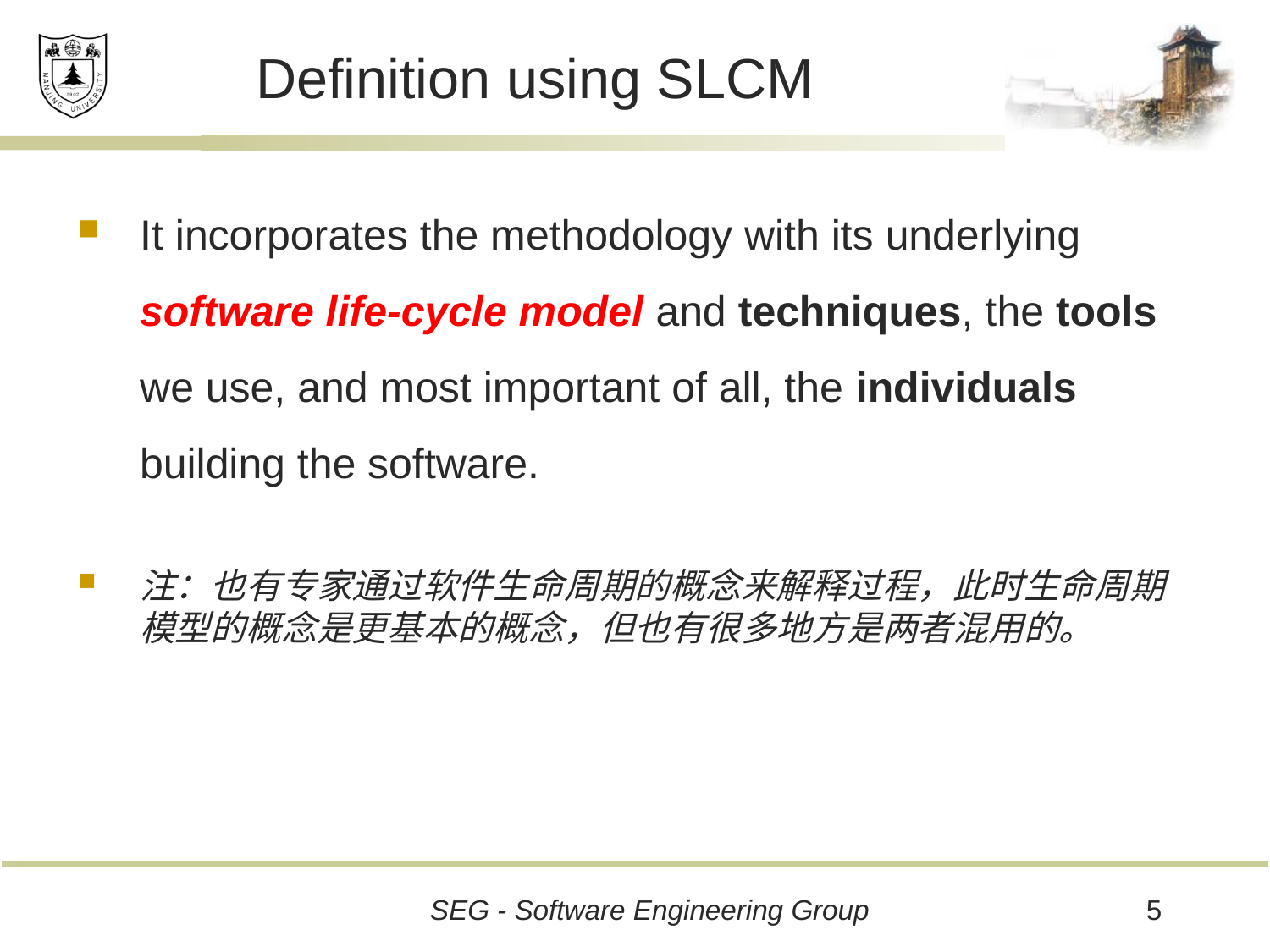

# Definition using SLCM
It incorporates the methodology with its underlying software life-cycle model and techniques, the tools we use, and most important of all, the individuals building the software.

注：也有专家通过软件生命周期的概念来解释过程，此时生命周期模型的概念是更基本的概念，但也有很多地方是两者混用的。
5
SEG - Software Engineering Group